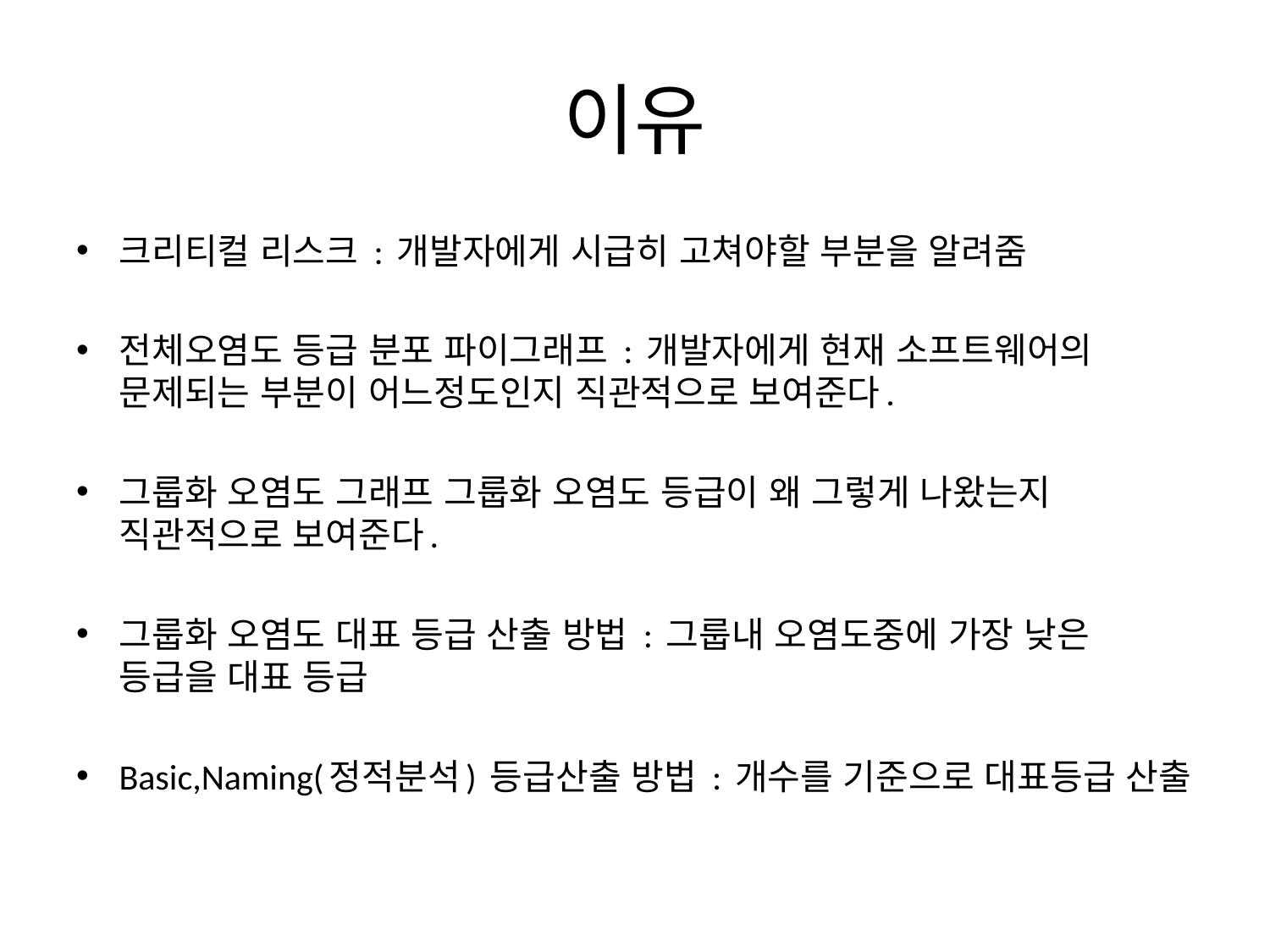

# 이유
크리티컬 리스크 : 개발자에게 시급히 고쳐야할 부분을 알려줌

전체오염도 등급 분포 파이그래프 : 개발자에게 현재 소프트웨어의 문제되는 부분이 어느정도인지 직관적으로 보여준다.

그룹화 오염도 그래프 그룹화 오염도 등급이 왜 그렇게 나왔는지 직관적으로 보여준다.

그룹화 오염도 대표 등급 산출 방법 : 그룹내 오염도중에 가장 낮은 등급을 대표 등급

Basic,Naming(정적분석) 등급산출 방법 : 개수를 기준으로 대표등급 산출